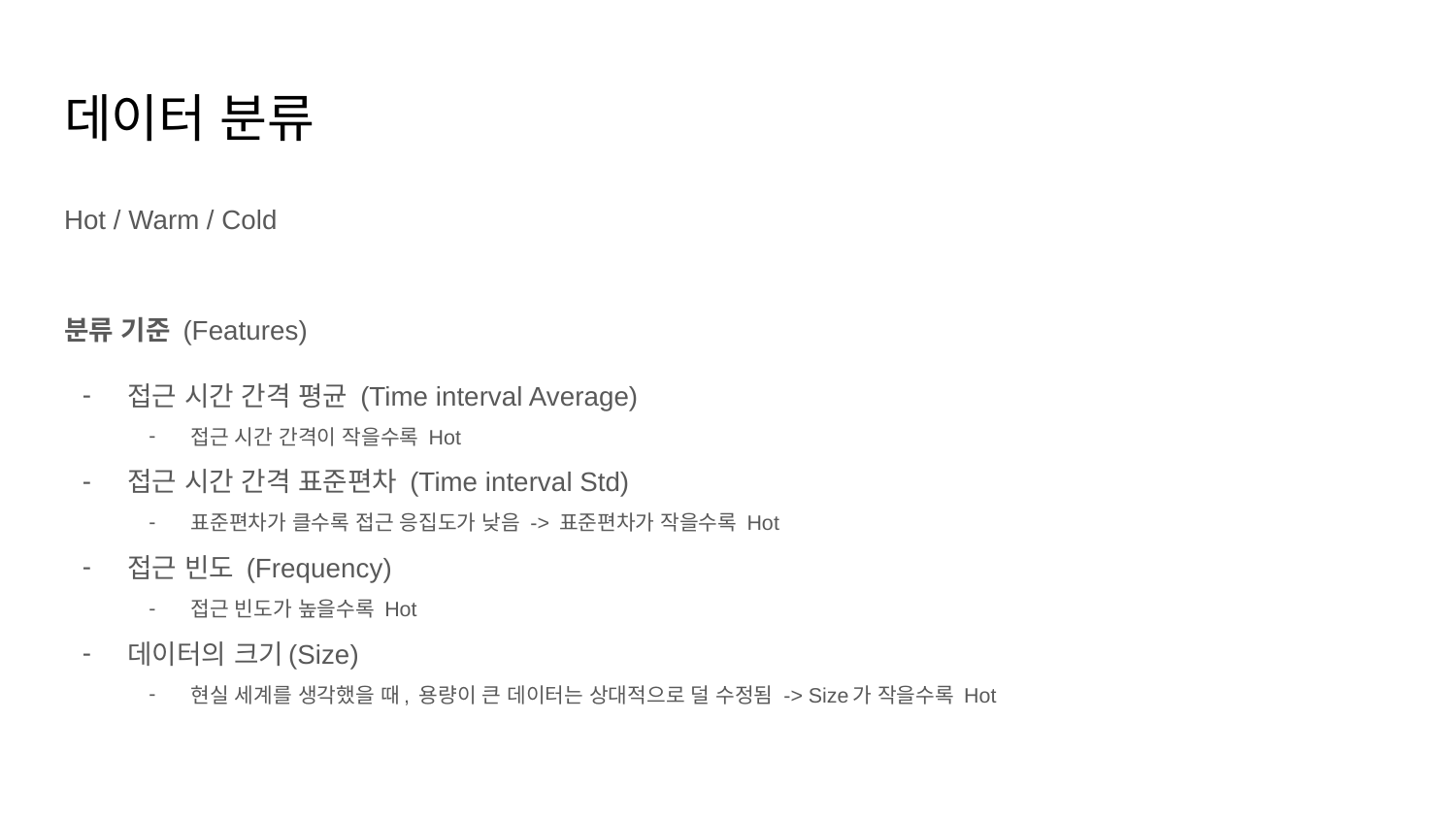

# 데이터 분류
Hot / Warm / Cold

분류 기준 (Features)
접근 시간 간격 평균 (Time interval Average)
접근 시간 간격이 작을수록 Hot
접근 시간 간격 표준편차 (Time interval Std)
표준편차가 클수록 접근 응집도가 낮음 -> 표준편차가 작을수록 Hot
접근 빈도 (Frequency)
접근 빈도가 높을수록 Hot
데이터의 크기(Size)
현실 세계를 생각했을 때, 용량이 큰 데이터는 상대적으로 덜 수정됨 -> Size가 작을수록 Hot